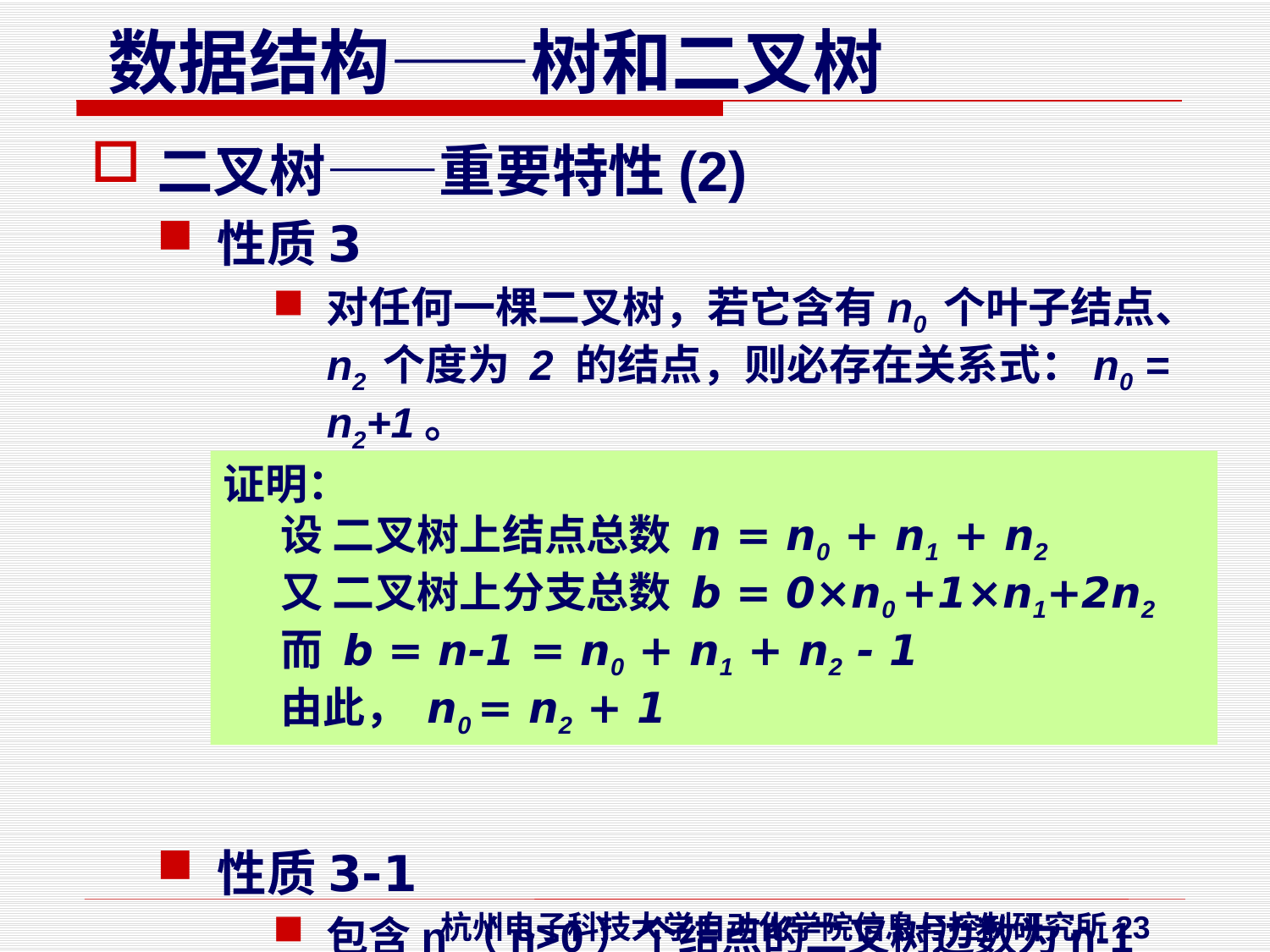

二叉树——重要特性(2)
性质3
对任何一棵二叉树，若它含有n0 个叶子结点、n2 个度为 2 的结点，则必存在关系式：n0 = n2+1。

性质3-1
包含n（n>0）个结点的二叉树边数为n-1
证明：
     设 二叉树上结点总数 n = n0 + n1 + n2
     又 二叉树上分支总数 b = 0×n0 +1×n1+2n2
     而 b = n-1 = n0 + n1 + n2 - 1
     由此， n0 = n2 + 1